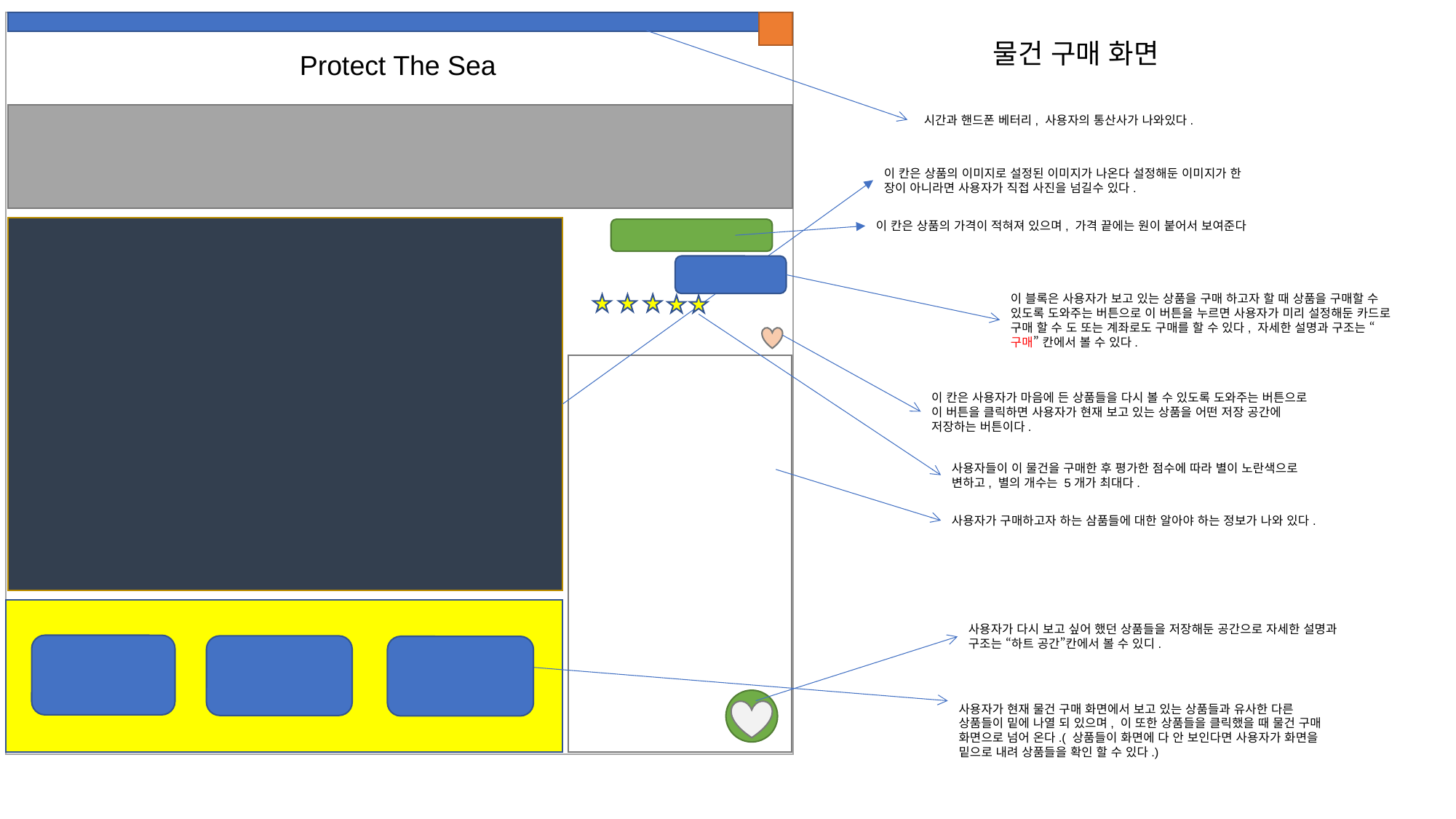

물건 구매 화면
Protect The Sea

 시간과 핸드폰 베터리, 사용자의 통산사가 나와있다.
이 칸은 상품의 이미지로 설정된 이미지가 나온다 설정해둔 이미지가 한 장이 아니라면 사용자가 직접 사진을 넘길수 있다.
이 칸은 상품의 가격이 적혀져 있으며, 가격 끝에는 원이 붙어서 보여준다

이 블록은 사용자가 보고 있는 상품을 구매 하고자 할 때 상품을 구매할 수 있도록 도와주는 버튼으로 이 버튼을 누르면 사용자가 미리 설정해둔 카드로 구매 할 수 도 또는 계좌로도 구매를 할 수 있다, 자세한 설명과 구조는 “구매” 칸에서 볼 수 있다.

이 칸은 사용자가 마음에 든 상품들을 다시 볼 수 있도록 도와주는 버튼으로 이 버튼을 클릭하면 사용자가 현재 보고 있는 상품을 어떤 저장 공간에 저장하는 버튼이다.
사용자들이 이 물건을 구매한 후 평가한 점수에 따라 별이 노란색으로 변하고, 별의 개수는 5개가 최대다.
사용자가 구매하고자 하는 삼품들에 대한 알아야 하는 정보가 나와 있다.

사용자가 다시 보고 싶어 했던 상품들을 저장해둔 공간으로 자세한 설명과 구조는 “하트 공간”칸에서 볼 수 있디.

사용자가 현재 물건 구매 화면에서 보고 있는 상품들과 유사한 다른 상품들이 밑에 나열 되 있으며, 이 또한 상품들을 클릭했을 때 물건 구매 화면으로 넘어 온다.( 상품들이 화면에 다 안 보인다면 사용자가 화면을 밑으로 내려 상품들을 확인 할 수 있다.)